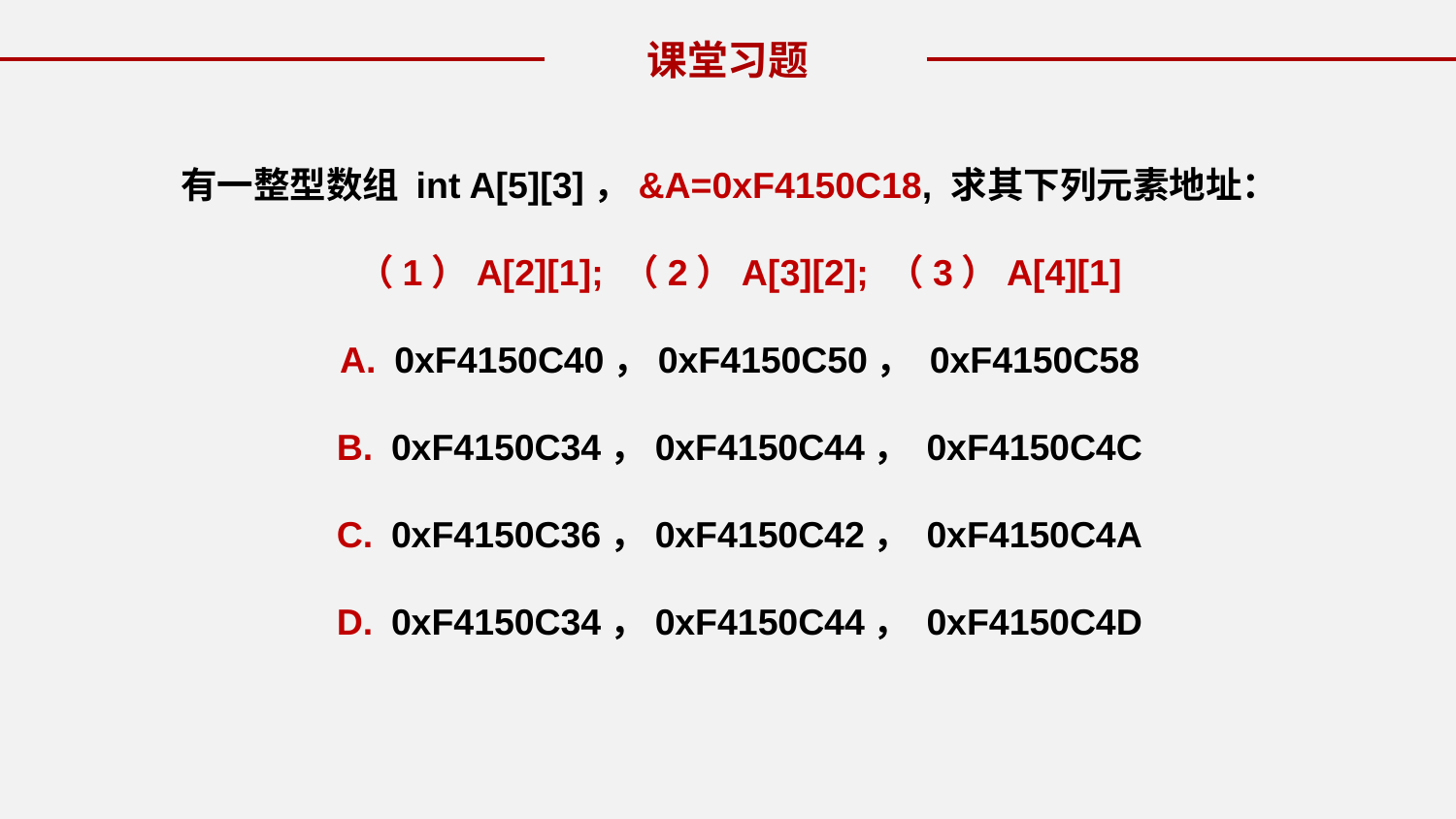

课堂习题
有一整型数组 int A[5][3]，&A=0xF4150C18, 求其下列元素地址：

（1）A[2][1]; （2）A[3][2]; （3）A[4][1]

0xF4150C40，0xF4150C50， 0xF4150C58

0xF4150C34，0xF4150C44， 0xF4150C4C

0xF4150C36，0xF4150C42， 0xF4150C4A

0xF4150C34，0xF4150C44， 0xF4150C4D